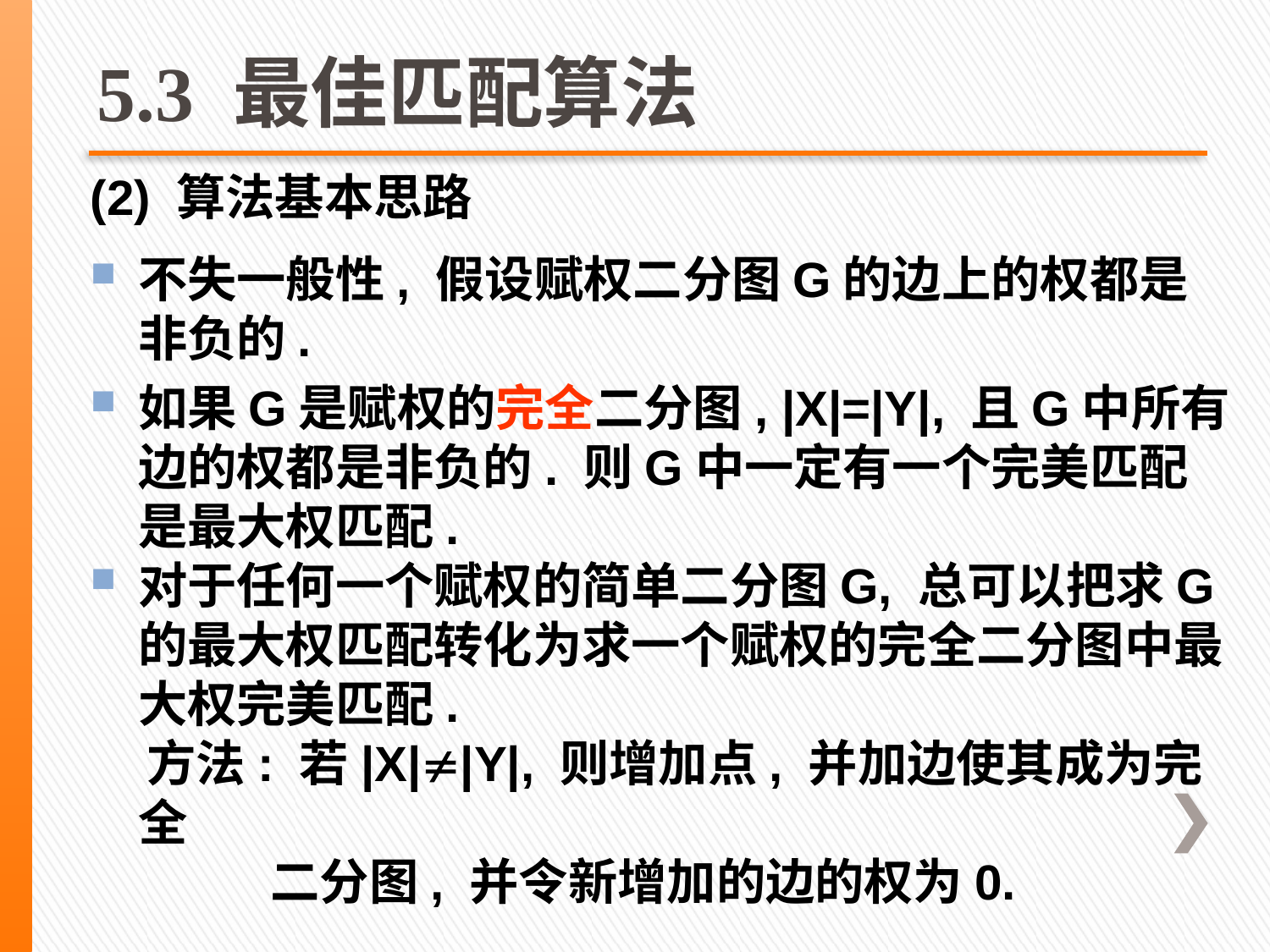

# 5.3 最佳匹配算法
(2) 算法基本思路
不失一般性, 假设赋权二分图G的边上的权都是非负的.
如果G是赋权的完全二分图, |X|=|Y|, 且G中所有边的权都是非负的. 则G中一定有一个完美匹配是最大权匹配.
对于任何一个赋权的简单二分图G, 总可以把求G的最大权匹配转化为求一个赋权的完全二分图中最大权完美匹配.
    方法: 若|X|≠|Y|, 则增加点, 并加边使其成为完全
               二分图, 并令新增加的边的权为0.